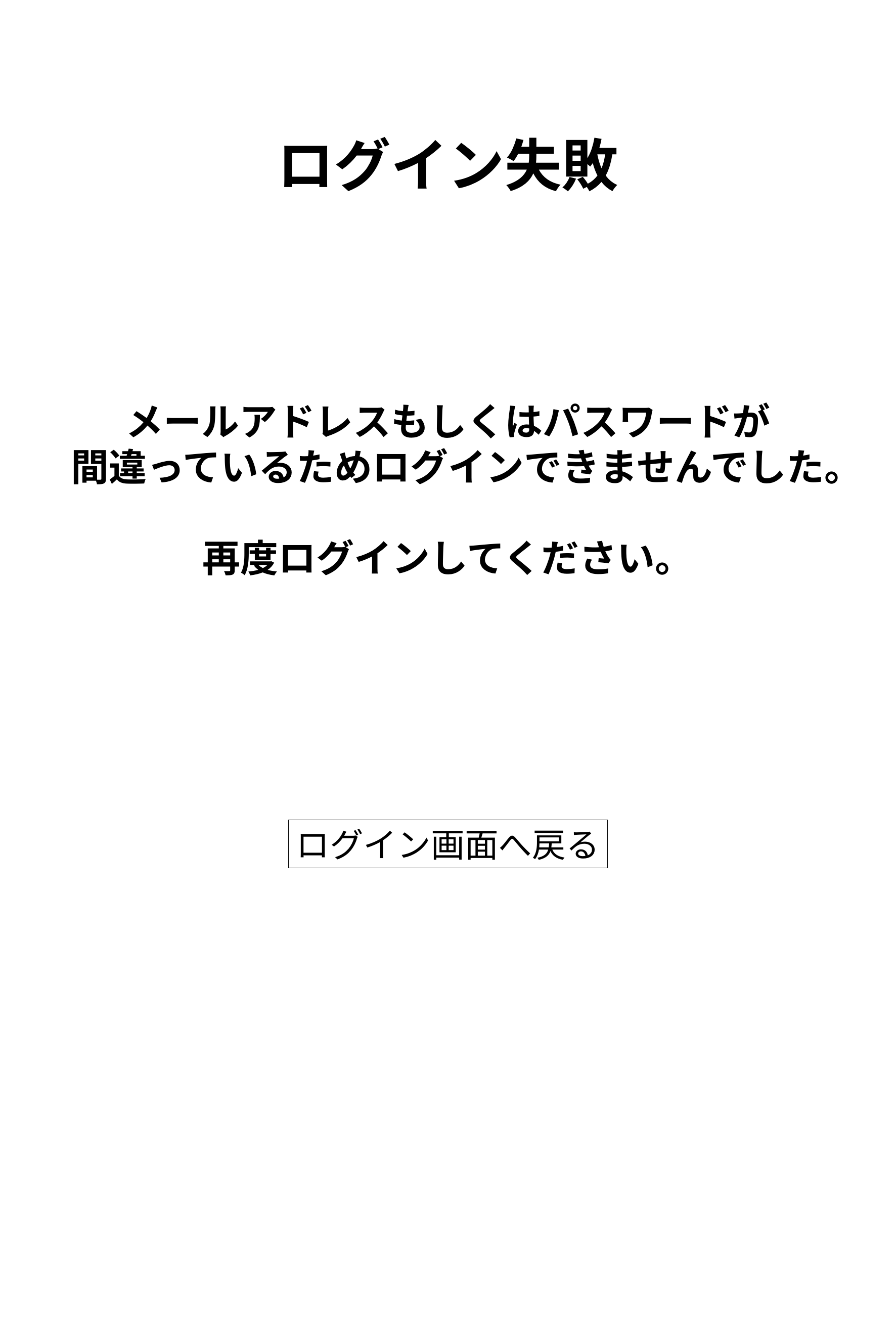

ログイン失敗
メールアドレスもしくはパスワードが
間違っているためログインできませんでした。

再度ログインしてください。
ログイン画面へ戻る